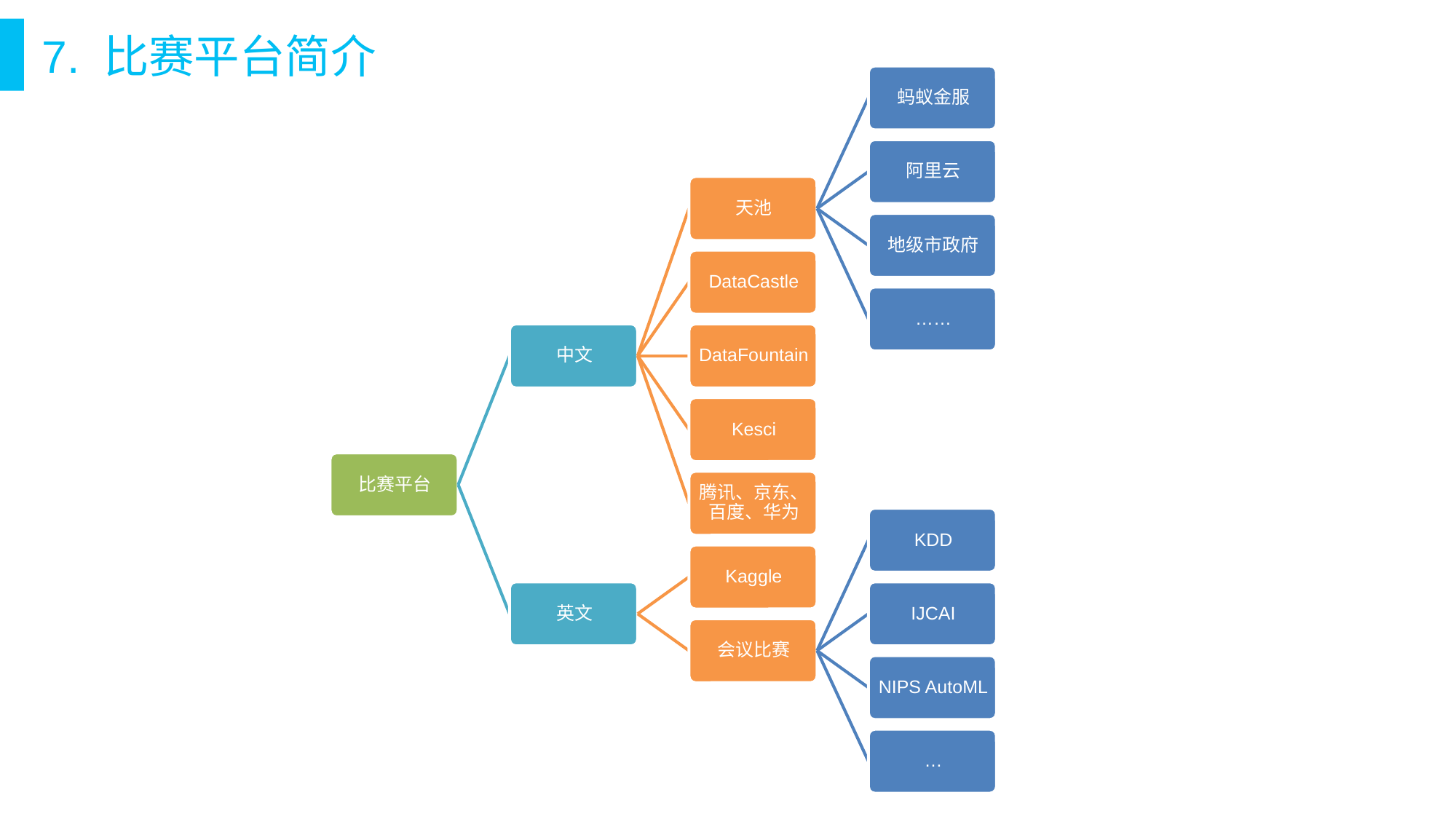

# 7. 比赛平台简介
比赛平台

中文

天池

蚂蚁金服

阿里云

地级市政府

……

DataCastle

DataFountain

Kesci

腾讯、京东、百度、华为

英文

Kaggle

会议比赛

KDD

IJCAI

NIPS AutoML

…